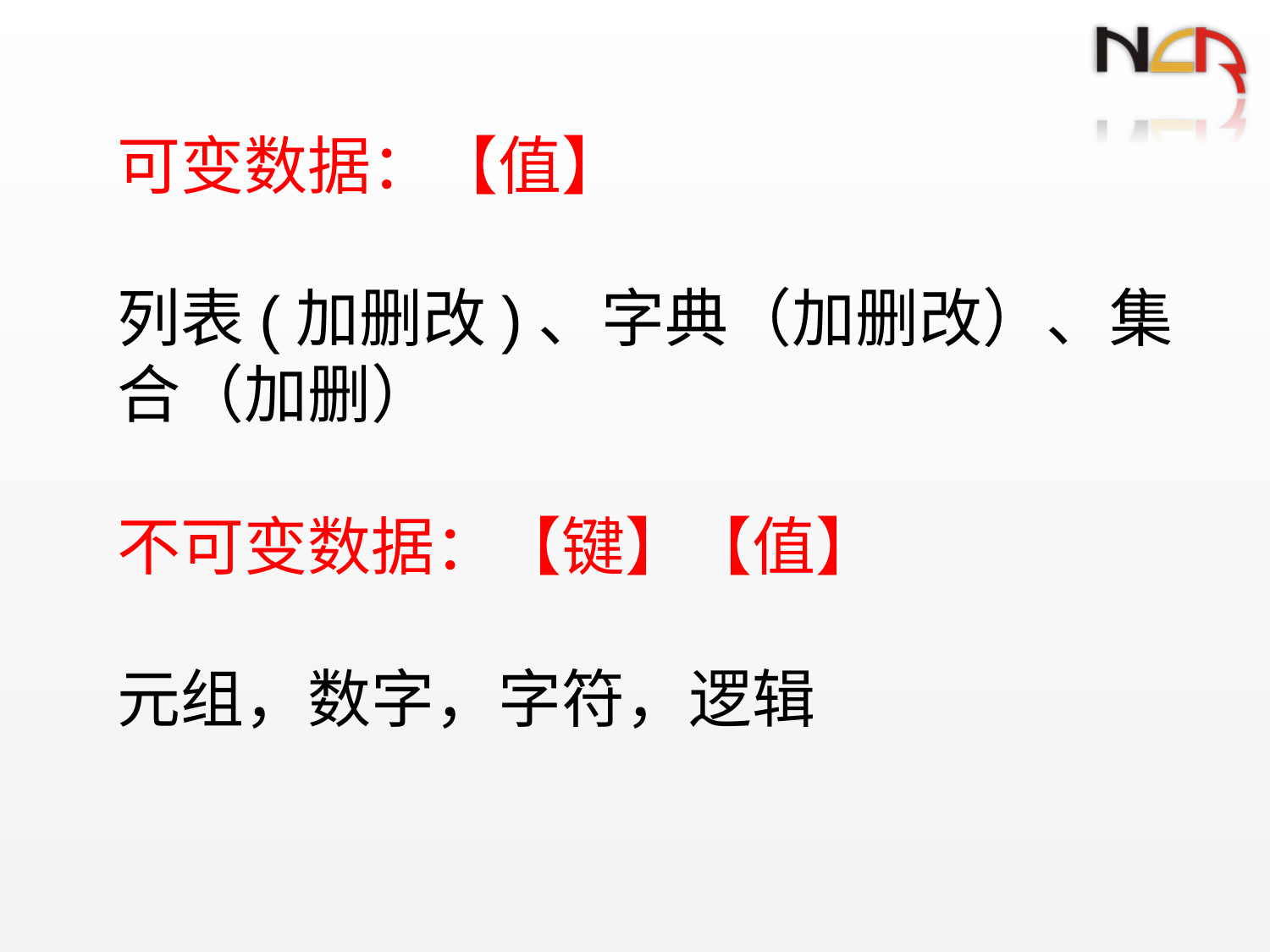

可变数据：【值】

列表(加删改)、字典（加删改）、集合（加删）

不可变数据：【键】【值】

元组，数字，字符，逻辑